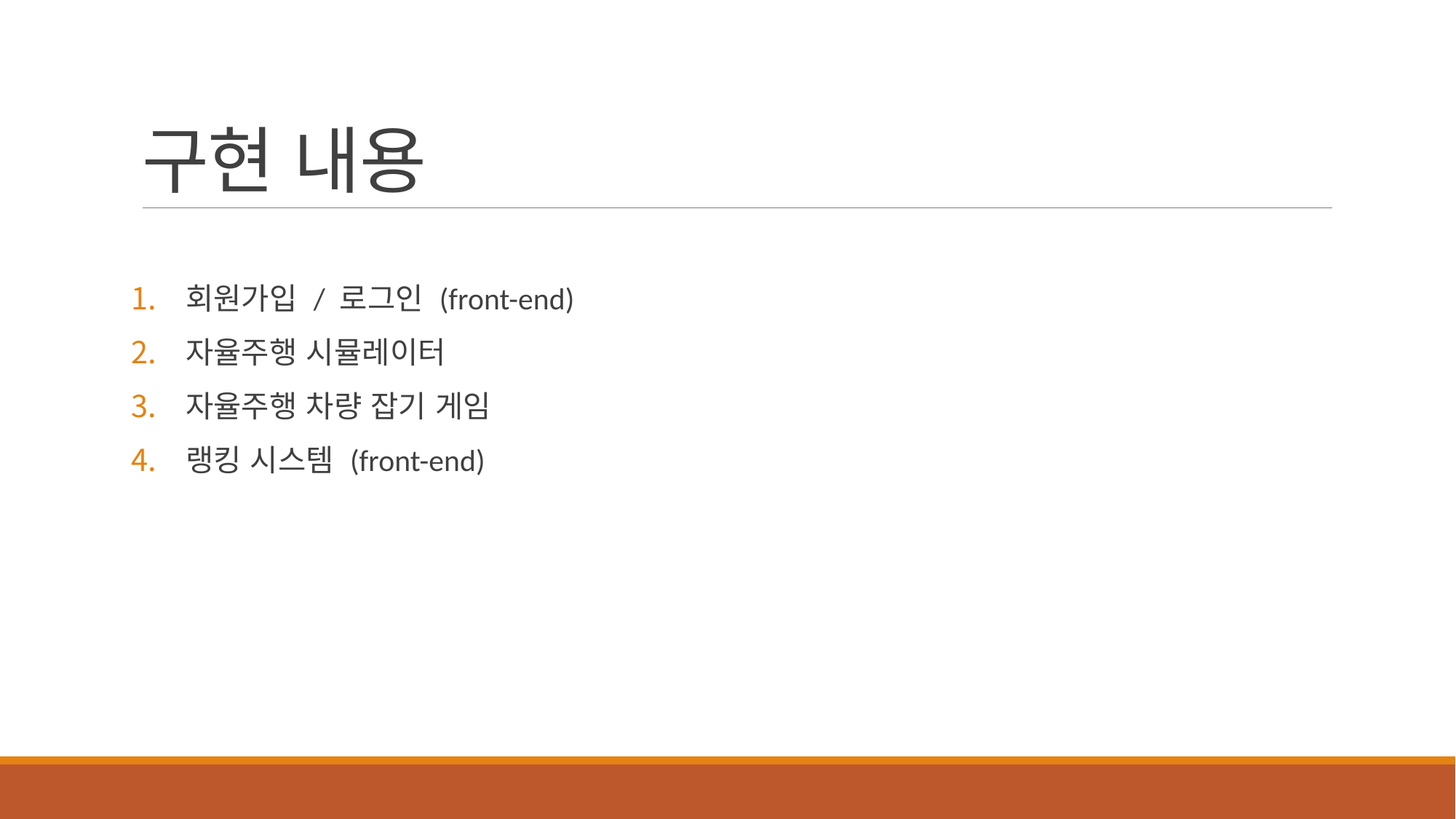

# 구현 내용

회원가입 / 로그인 (front-end)
자율주행 시뮬레이터
자율주행 차량 잡기 게임
랭킹 시스템 (front-end)